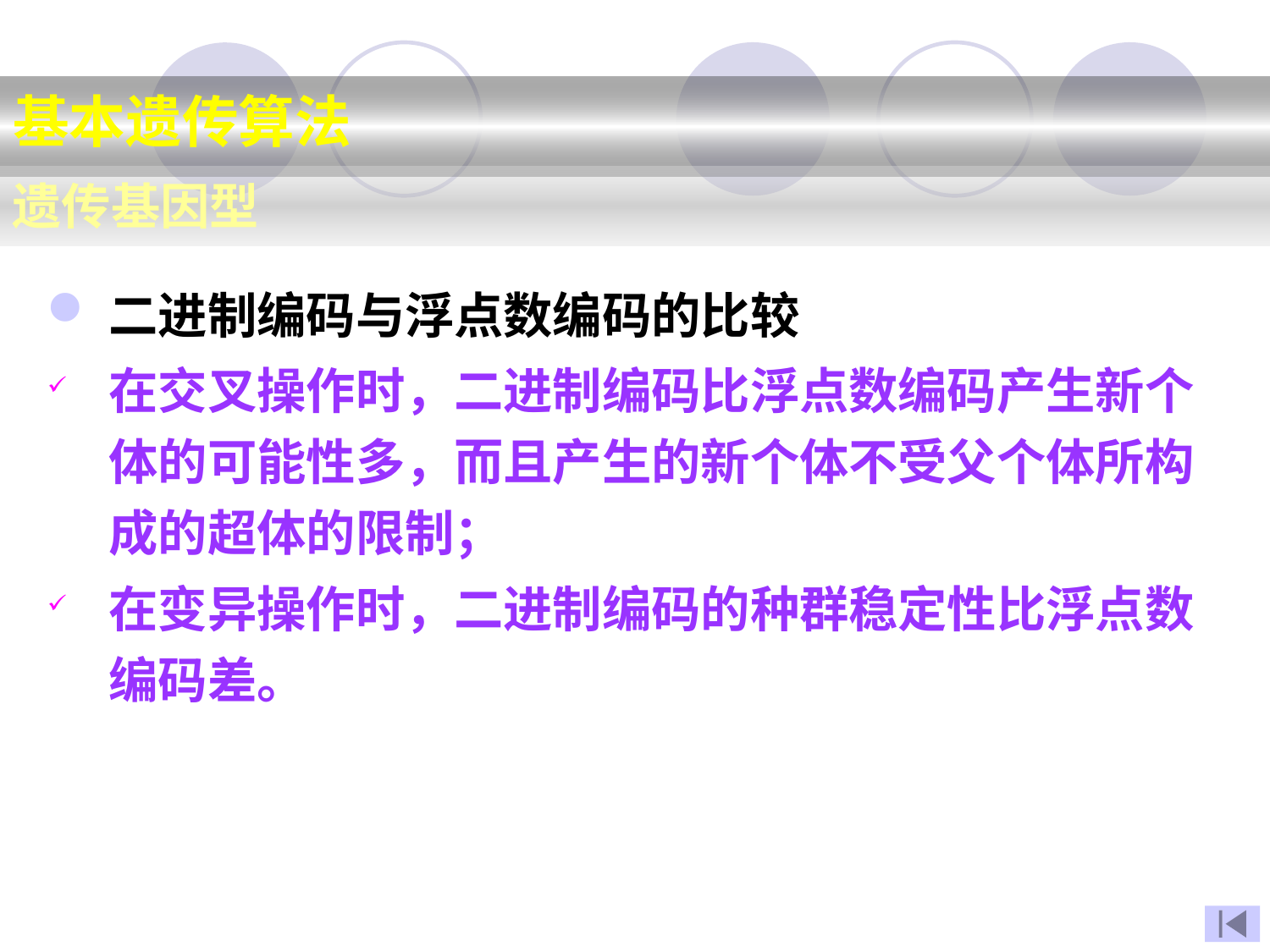

基本遗传算法
遗传基因型
二进制编码与浮点数编码的比较
在交叉操作时，二进制编码比浮点数编码产生新个体的可能性多，而且产生的新个体不受父个体所构成的超体的限制；
在变异操作时，二进制编码的种群稳定性比浮点数编码差。